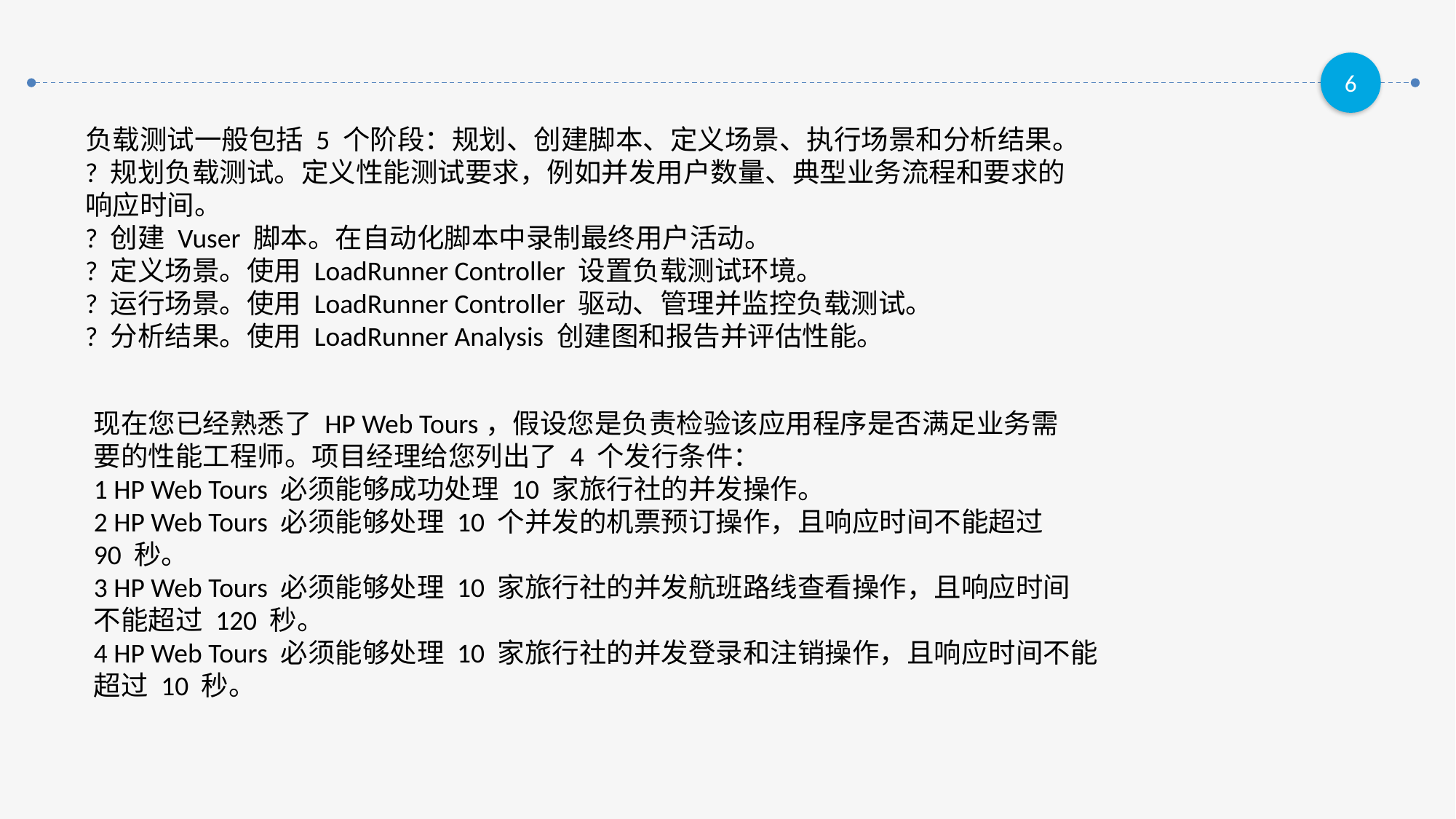

负载测试一般包括 5 个阶段：规划、创建脚本、定义场景、执行场景和分析结果。
? 规划负载测试。定义性能测试要求，例如并发用户数量、典型业务流程和要求的
响应时间。
? 创建 Vuser 脚本。在自动化脚本中录制最终用户活动。
? 定义场景。使用 LoadRunner Controller 设置负载测试环境。
? 运行场景。使用 LoadRunner Controller 驱动、管理并监控负载测试。
? 分析结果。使用 LoadRunner Analysis 创建图和报告并评估性能。
现在您已经熟悉了 HP Web Tours，假设您是负责检验该应用程序是否满足业务需
要的性能工程师。项目经理给您列出了 4 个发行条件：
1 HP Web Tours 必须能够成功处理 10 家旅行社的并发操作。
2 HP Web Tours 必须能够处理 10 个并发的机票预订操作，且响应时间不能超过
90 秒。
3 HP Web Tours 必须能够处理 10 家旅行社的并发航班路线查看操作，且响应时间
不能超过 120 秒。
4 HP Web Tours 必须能够处理 10 家旅行社的并发登录和注销操作，且响应时间不能
超过 10 秒。